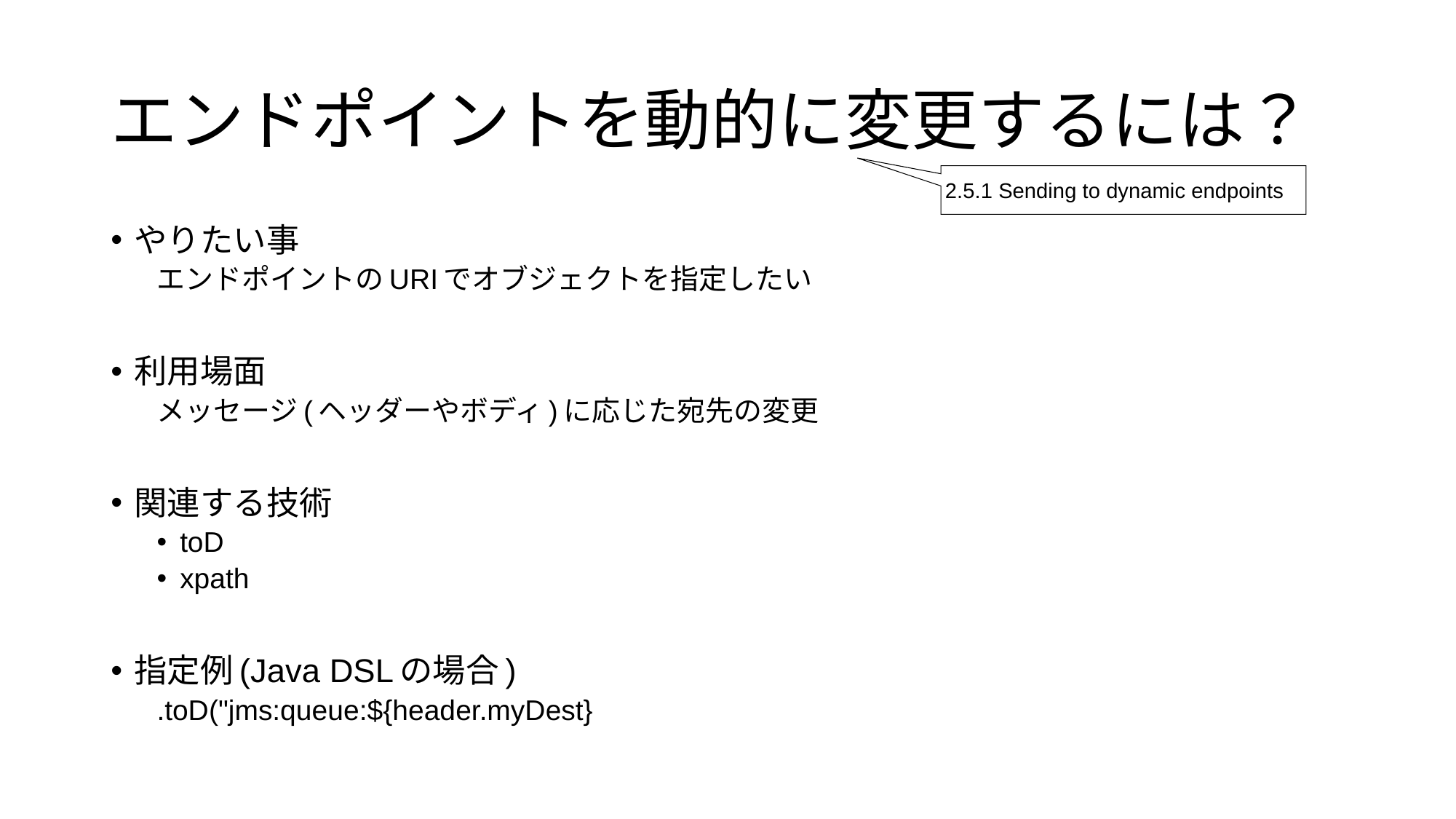

# エンドポイントを動的に変更するには？
2.5.1 Sending to dynamic endpoints
やりたい事
エンドポイントのURIでオブジェクトを指定したい

利用場面
メッセージ(ヘッダーやボディ)に応じた宛先の変更

関連する技術
toD
xpath

指定例(Java DSLの場合)
.toD("jms:queue:${header.myDest}